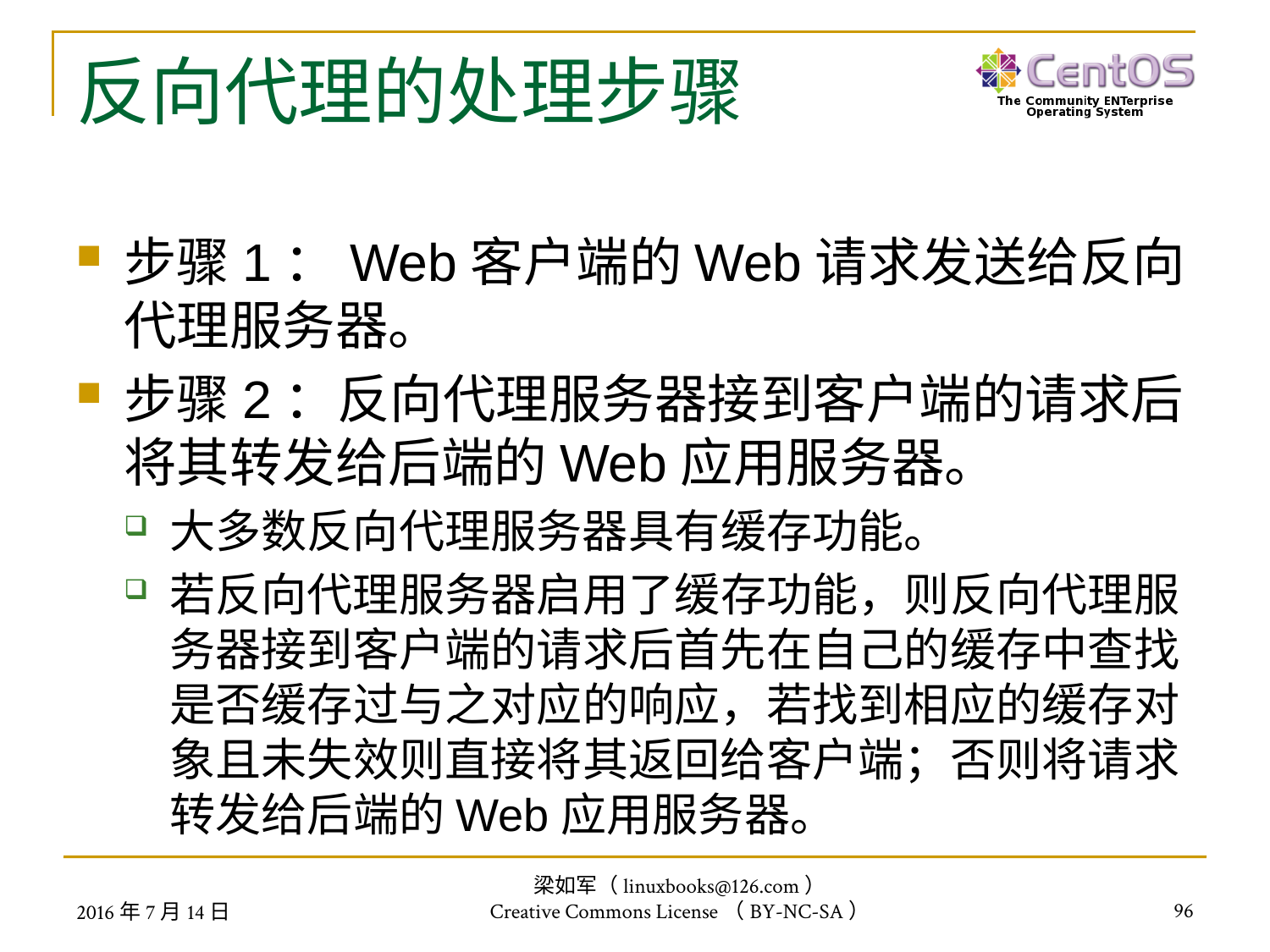

# 反向代理的处理步骤
步骤1：Web客户端的Web请求发送给反向代理服务器。
步骤2：反向代理服务器接到客户端的请求后将其转发给后端的Web应用服务器。
大多数反向代理服务器具有缓存功能。
若反向代理服务器启用了缓存功能，则反向代理服务器接到客户端的请求后首先在自己的缓存中查找是否缓存过与之对应的响应，若找到相应的缓存对象且未失效则直接将其返回给客户端；否则将请求转发给后端的Web应用服务器。

梁如军（linuxbooks@126.com）
Creative Commons License（BY-NC-SA）
2016年7月14日
96